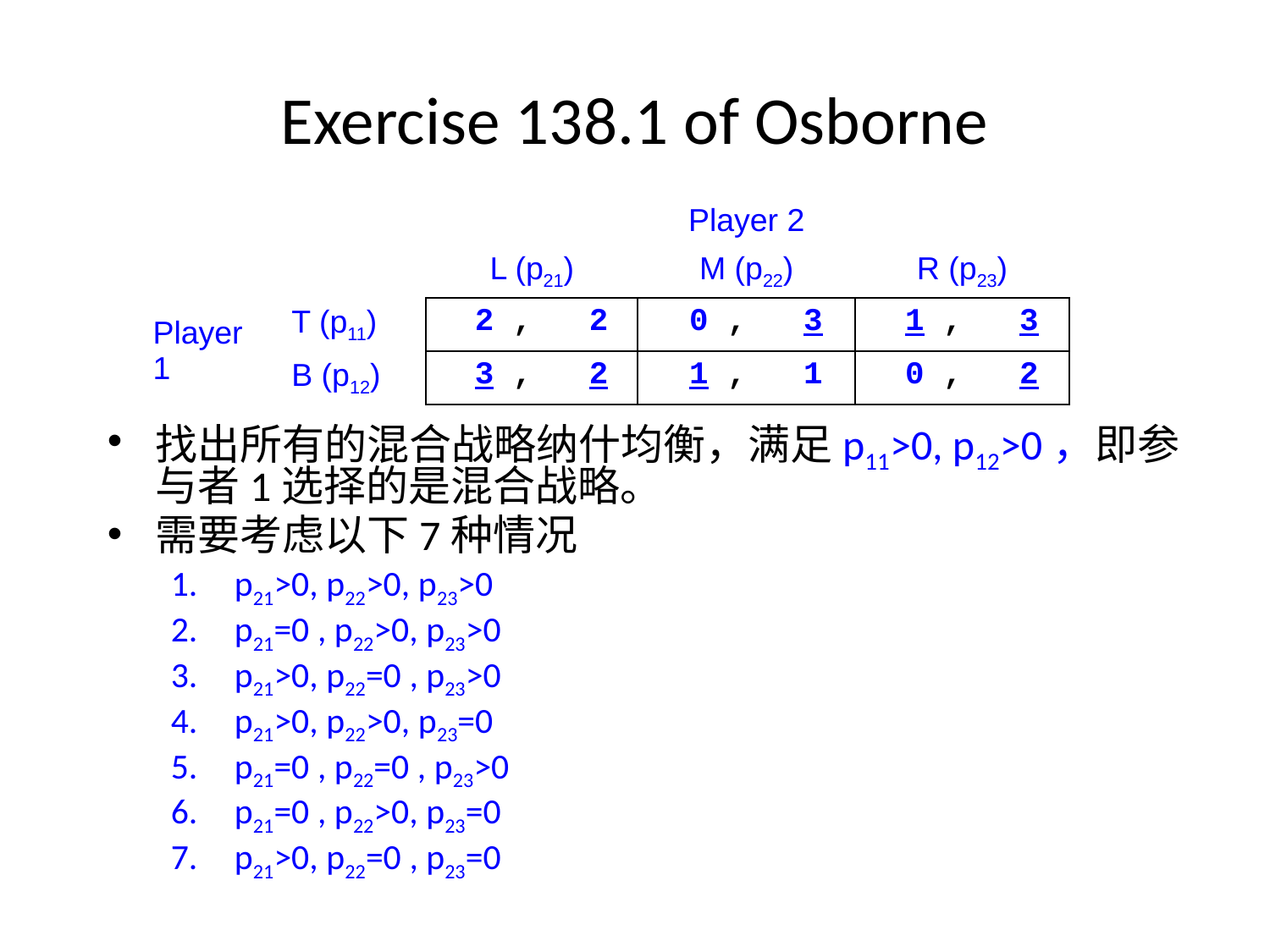

# Exercise 138.1 of Osborne
|  |  |  | Player 2 |  |
| --- | --- | --- | --- | --- |
|  |  | L (p21) | M (p22) | R (p23) |
| Player 1 | T (p11) | 2 , 2 | 0 , 3 | 1 , 3 |
|  | B (p12) | 3 , 2 | 1 , 1 | 0 , 2 |
找出所有的混合战略纳什均衡，满足p11>0, p12>0，即参与者1选择的是混合战略。
需要考虑以下7种情况
p21>0, p22>0, p23>0
p21=0 , p22>0, p23>0
p21>0, p22=0 , p23>0
p21>0, p22>0, p23=0
p21=0 , p22=0 , p23>0
p21=0 , p22>0, p23=0
p21>0, p22=0 , p23=0